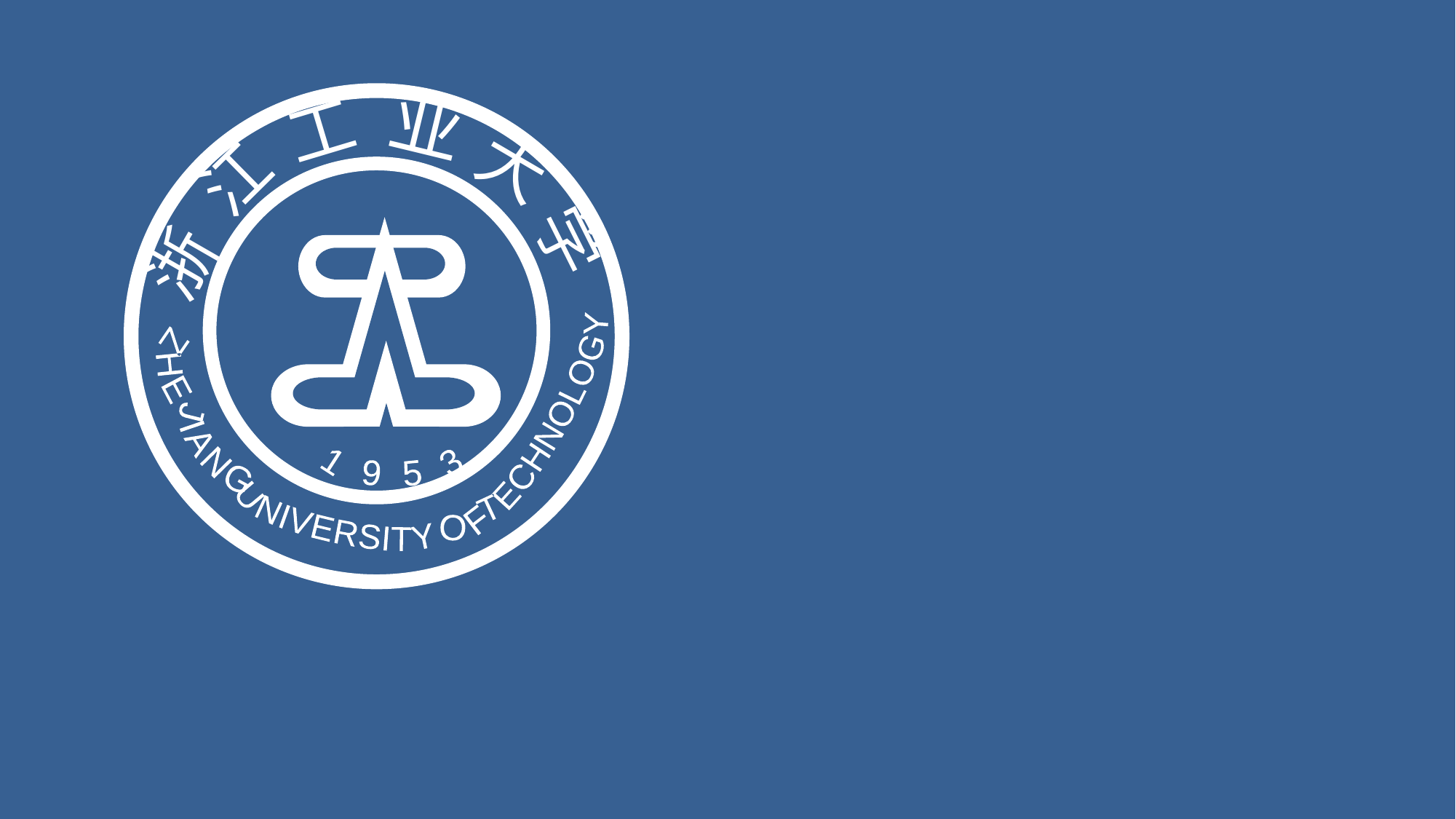

业
工

江
大

浙
学

ZHE

TECHNOLOGY

JIANG

1  9  5  3
OF
UNIVERSITY